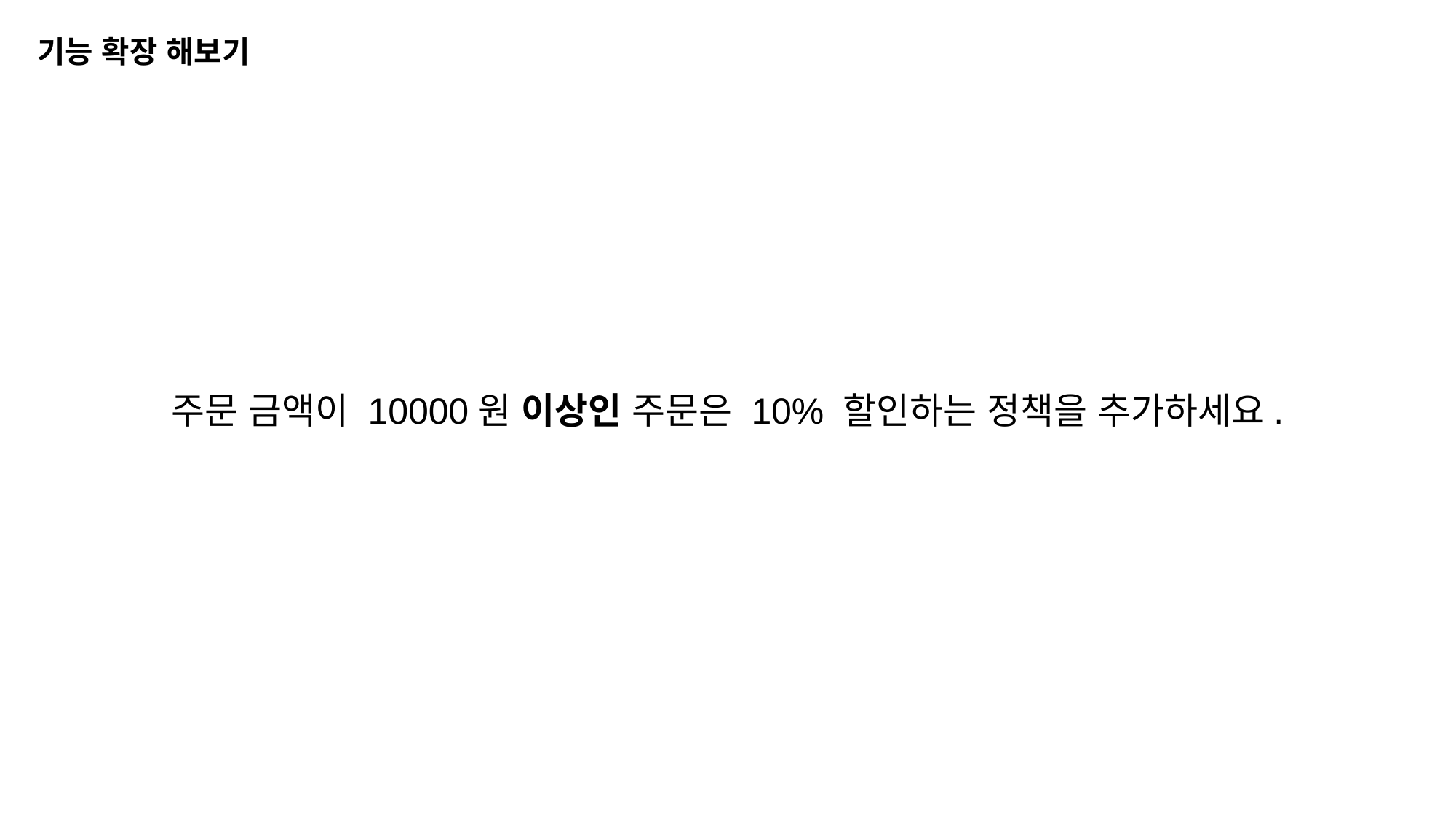

기능 확장 해보기
주문 금액이 10000원 이상인 주문은 10% 할인하는 정책을 추가하세요.